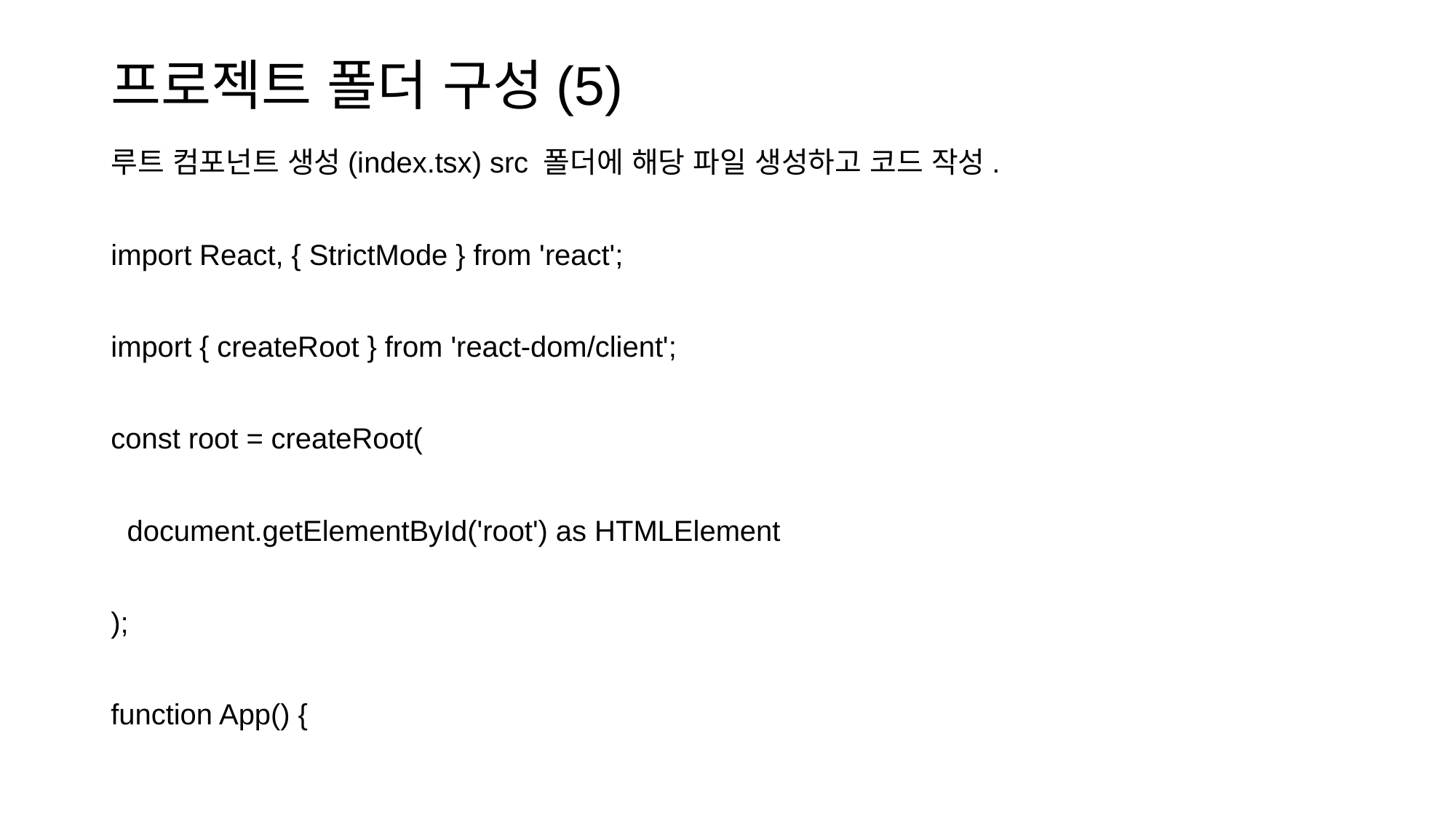

# 프로젝트 폴더 구성(5)
루트 컴포넌트 생성(index.tsx) src 폴더에 해당 파일 생성하고 코드 작성.

import React, { StrictMode } from 'react';

import { createRoot } from 'react-dom/client';

const root = createRoot(

  document.getElementById('root') as HTMLElement

);

function App() {